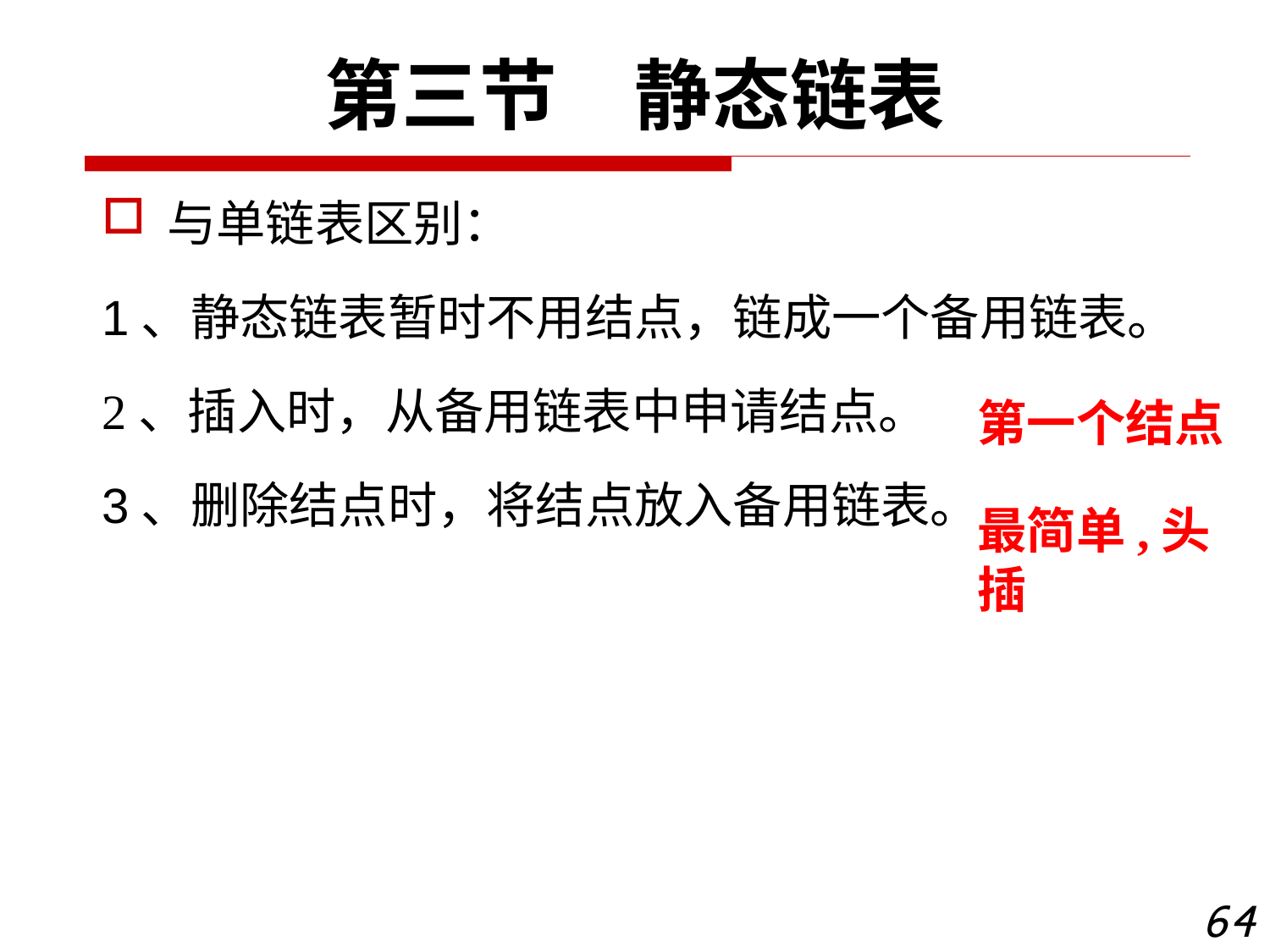

第三节　静态链表
与单链表区别：
1、静态链表暂时不用结点，链成一个备用链表。
2、插入时，从备用链表中申请结点。
3、删除结点时，将结点放入备用链表。
第一个结点
最简单,头插
64